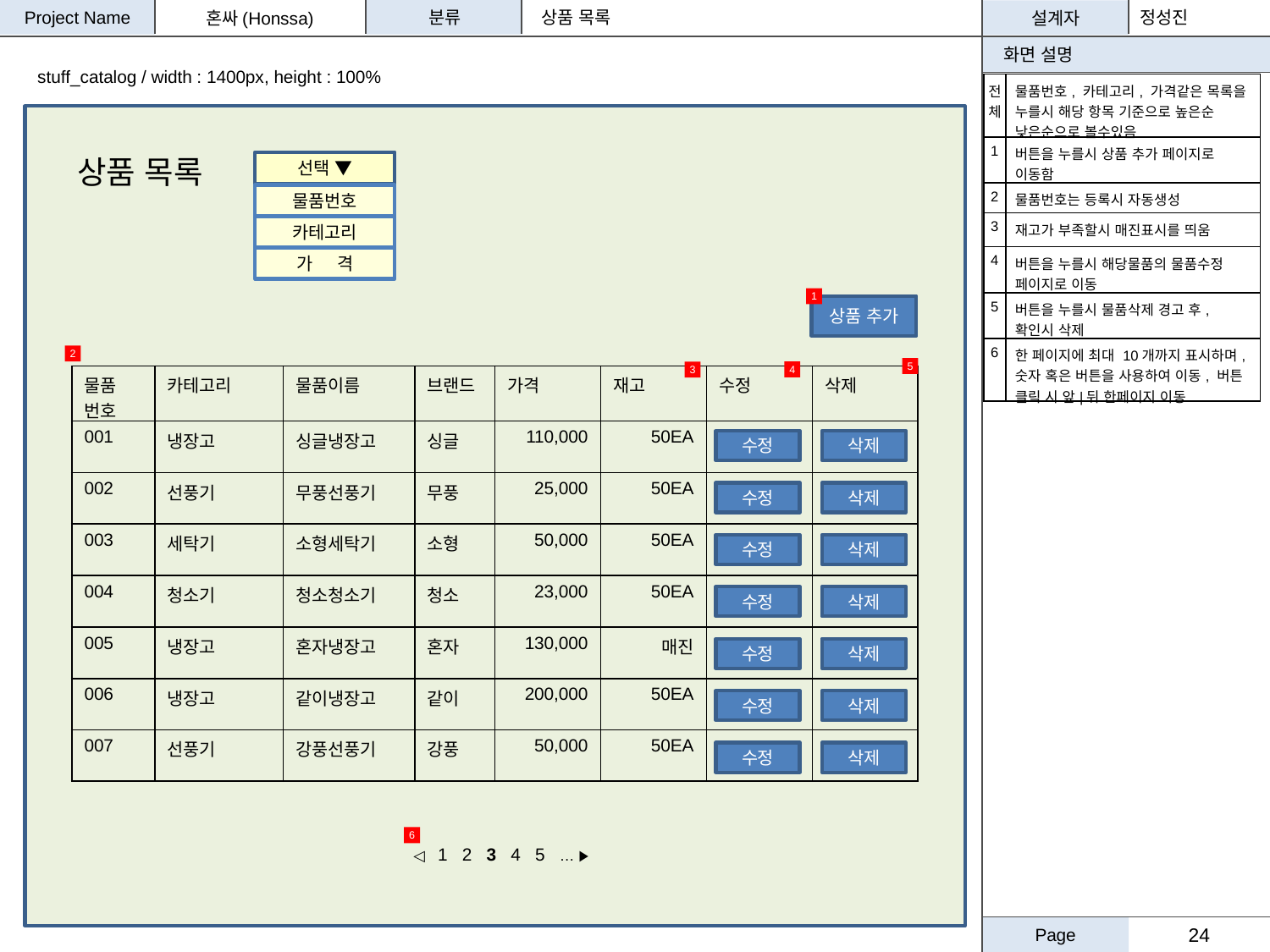

상품 목록
정성진
stuff_catalog / width : 1400px, height : 100%
| 전체 | 물품번호, 카테고리, 가격같은 목록을 누를시 해당 항목 기준으로 높은순 낮은순으로 볼수있음 |
| --- | --- |
| 1 | 버튼을 누를시 상품 추가 페이지로 이동함 |
| 2 | 물품번호는 등록시 자동생성 |
| 3 | 재고가 부족할시 매진표시를 띄움 |
| 4 | 버튼을 누를시 해당물품의 물품수정 페이지로 이동 |
| 5 | 버튼을 누를시 물품삭제 경고 후, 확인시 삭제 |
| 6 | 한 페이지에 최대 10개까지 표시하며, 숫자 혹은 버튼을 사용하여 이동, 버튼 클릭 시 앞|뒤 한페이지 이동 |

상품 목록
선택 ▼
물품번호
카테고리
가     격
1
상품 추가
2
5
4
3
| 물품 번호 | 카테고리 | 물품이름 | 브랜드 | 가격 | 재고 | 수정 | 삭제 |
| --- | --- | --- | --- | --- | --- | --- | --- |
| 001 | 냉장고 | 싱글냉장고 | 싱글 | 110,000 | 50EA |  |  |
| 002 | 선풍기 | 무풍선풍기 | 무풍 | 25,000 | 50EA |  |  |
| 003 | 세탁기 | 소형세탁기 | 소형 | 50,000 | 50EA |  |  |
| 004 | 청소기 | 청소청소기 | 청소 | 23,000 | 50EA |  |  |
| 005 | 냉장고 | 혼자냉장고 | 혼자 | 130,000 | 매진 |  |  |
| 006 | 냉장고 | 같이냉장고 | 같이 | 200,000 | 50EA |  |  |
| 007 | 선풍기 | 강풍선풍기 | 강풍 | 50,000 | 50EA |  |  |
삭제
수정
수정
삭제
수정
삭제
수정
삭제
수정
삭제
수정
삭제
수정
삭제
6
◁   1   2   3   4   5   … ▶